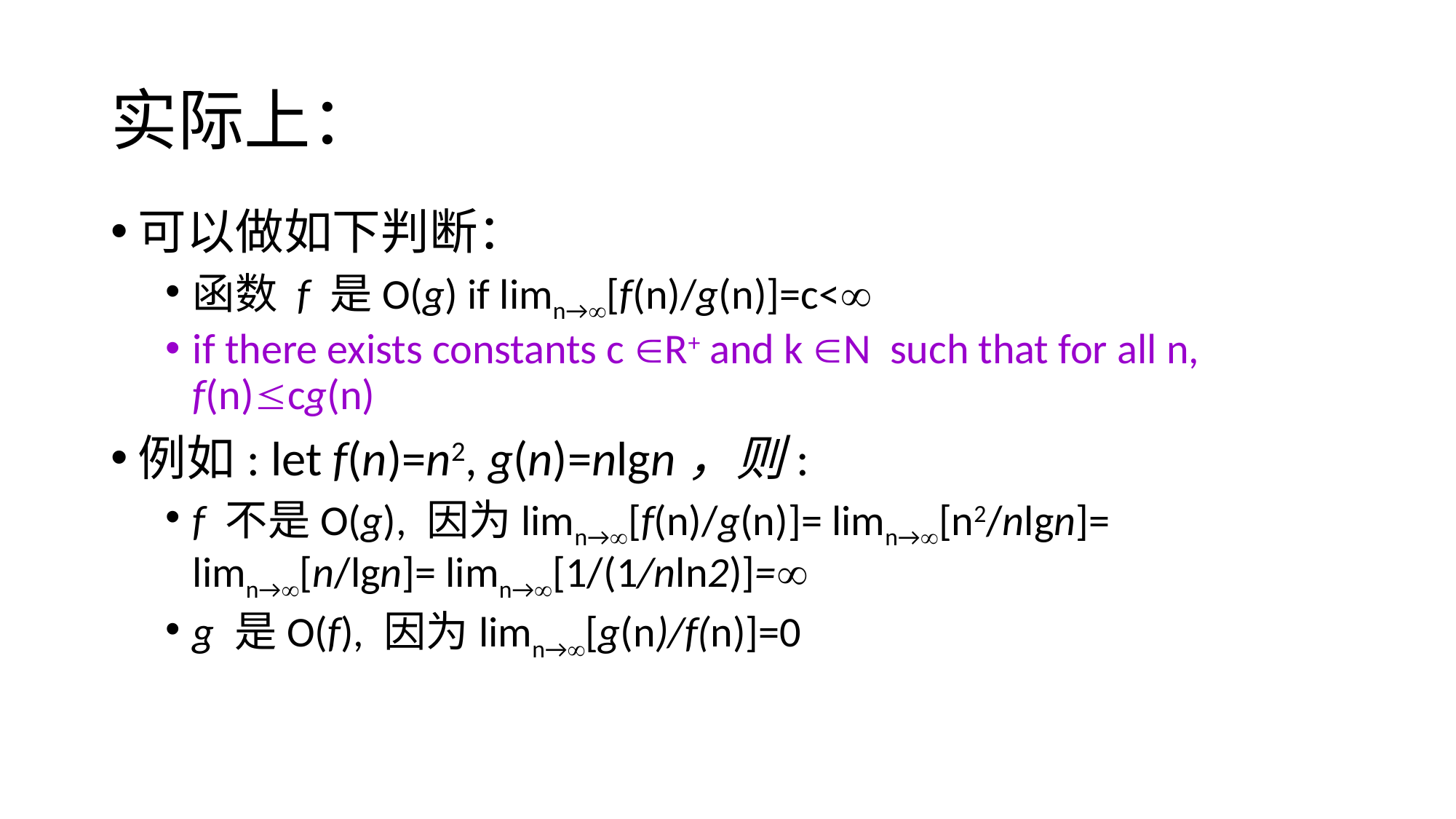

# 实际上：
可以做如下判断：
函数 f 是Ο(g) if limn→∞[f(n)/g(n)]=c<∞
if there exists constants c ∈R+ and k ∈N  such that for all n, f(n)≤cg(n)
例如: let f(n)=n2, g(n)=nlgn，则:
f 不是Ο(g), 因为limn→∞[f(n)/g(n)]= limn→∞[n2/nlgn]= limn→∞[n/lgn]= limn→∞[1/(1/nln2)]=∞
g 是Ο(f), 因为limn→∞[g(n)/f(n)]=0